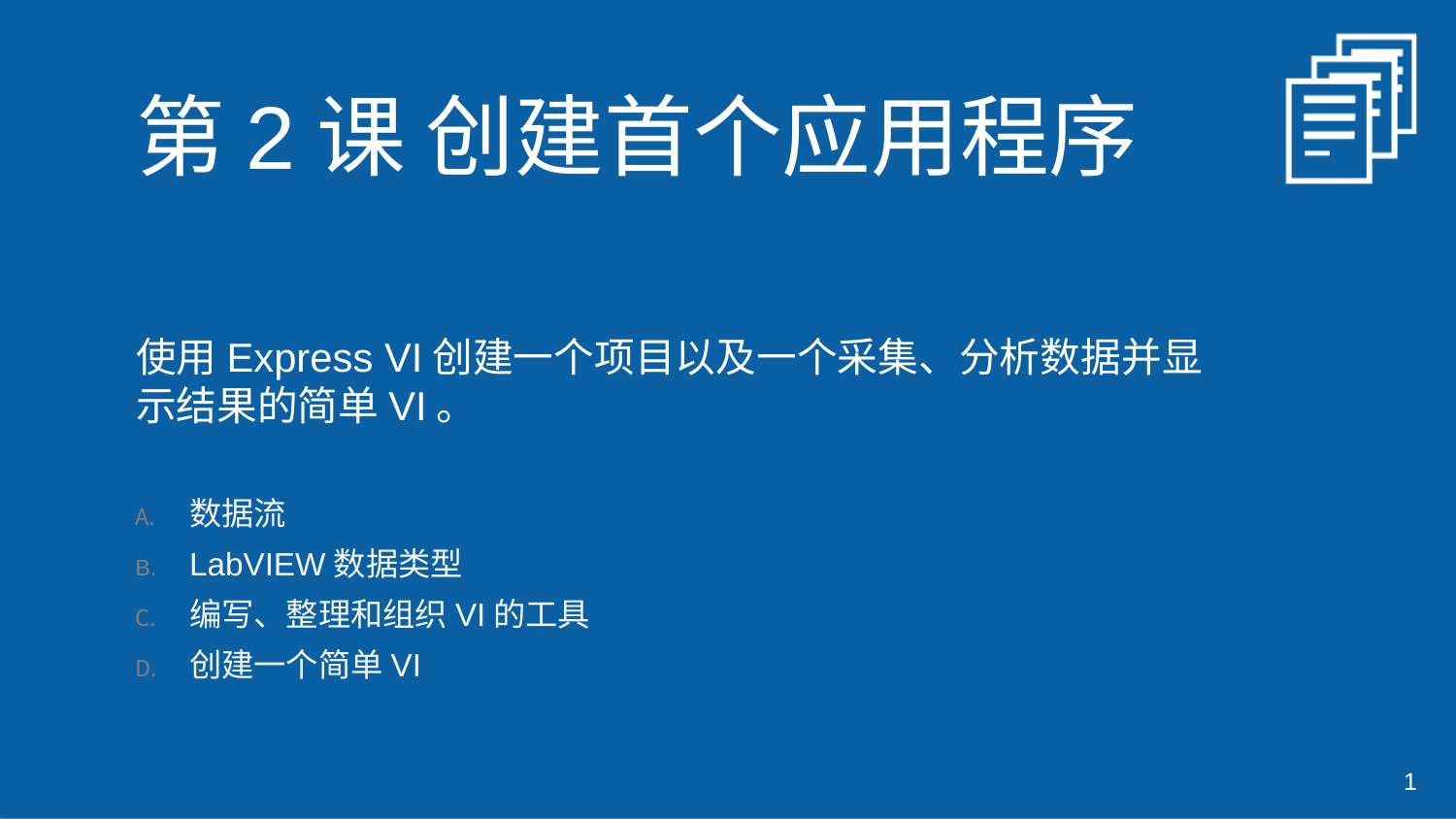

第2课 创建首个应用程序
使用Express VI创建一个项目以及一个采集、分析数据并显示结果的简单VI。
数据流
LabVIEW数据类型
编写、整理和组织VI的工具
创建一个简单VI

1